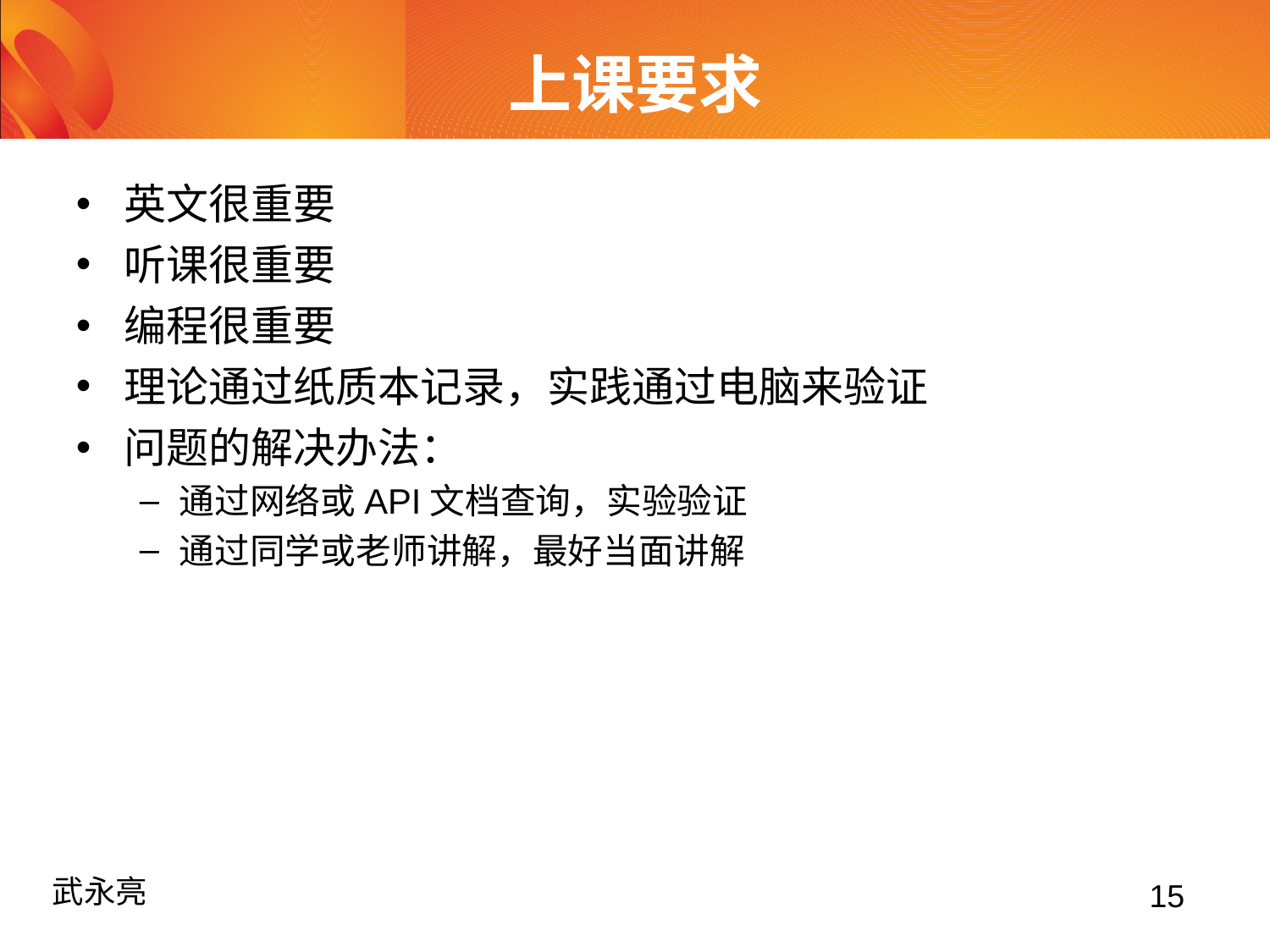

# 上课要求
英文很重要
听课很重要
编程很重要
理论通过纸质本记录，实践通过电脑来验证
问题的解决办法：
通过网络或API文档查询，实验验证
通过同学或老师讲解，最好当面讲解